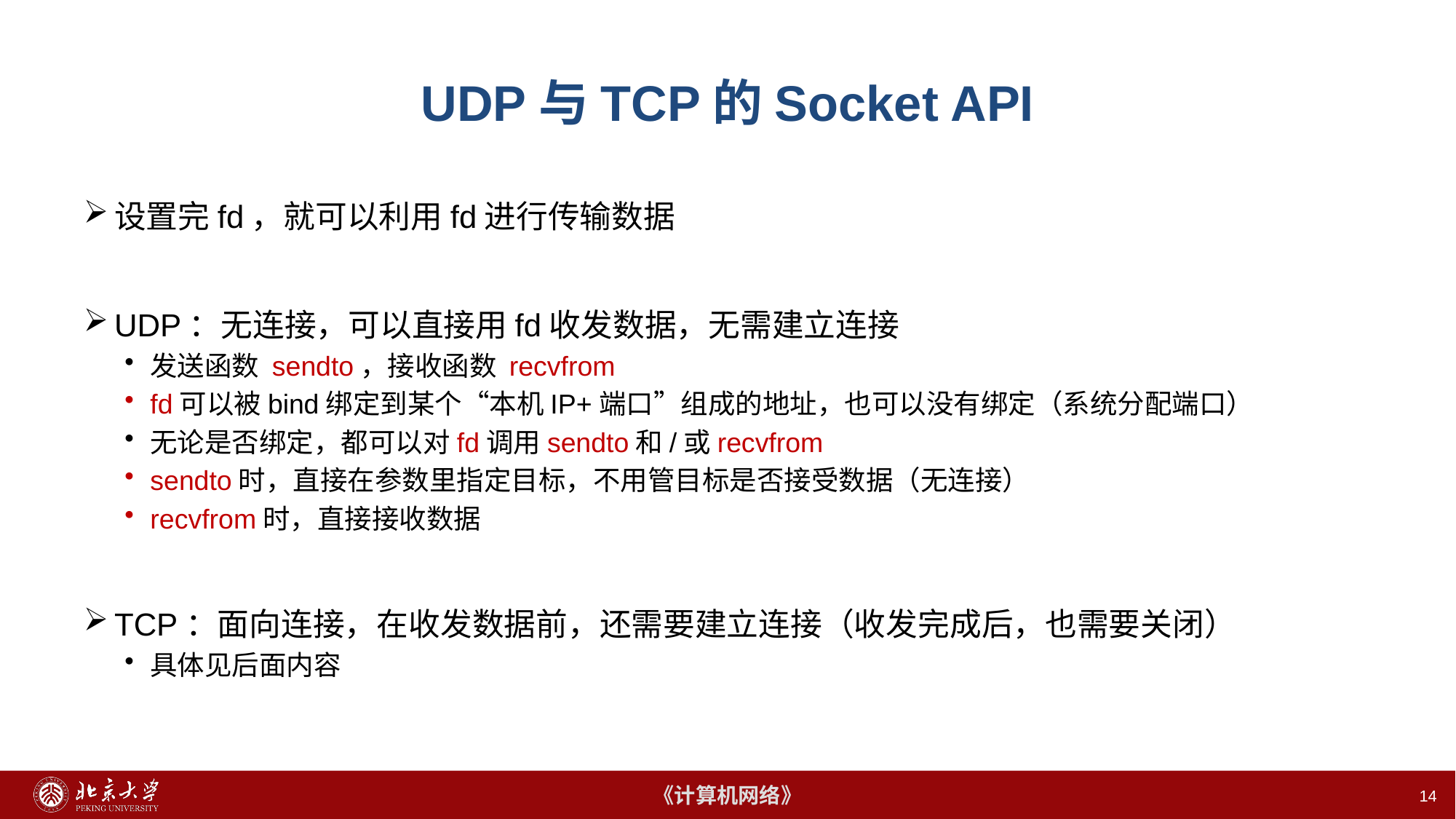

# UDP与TCP的Socket API
设置完fd，就可以利用fd进行传输数据

UDP：无连接，可以直接用fd收发数据，无需建立连接
发送函数 sendto，接收函数 recvfrom
fd可以被bind绑定到某个“本机IP+端口”组成的地址，也可以没有绑定（系统分配端口）
无论是否绑定，都可以对fd调用sendto和/或recvfrom
sendto时，直接在参数里指定目标，不用管目标是否接受数据（无连接）
recvfrom时，直接接收数据

TCP：面向连接，在收发数据前，还需要建立连接（收发完成后，也需要关闭）
具体见后面内容
14